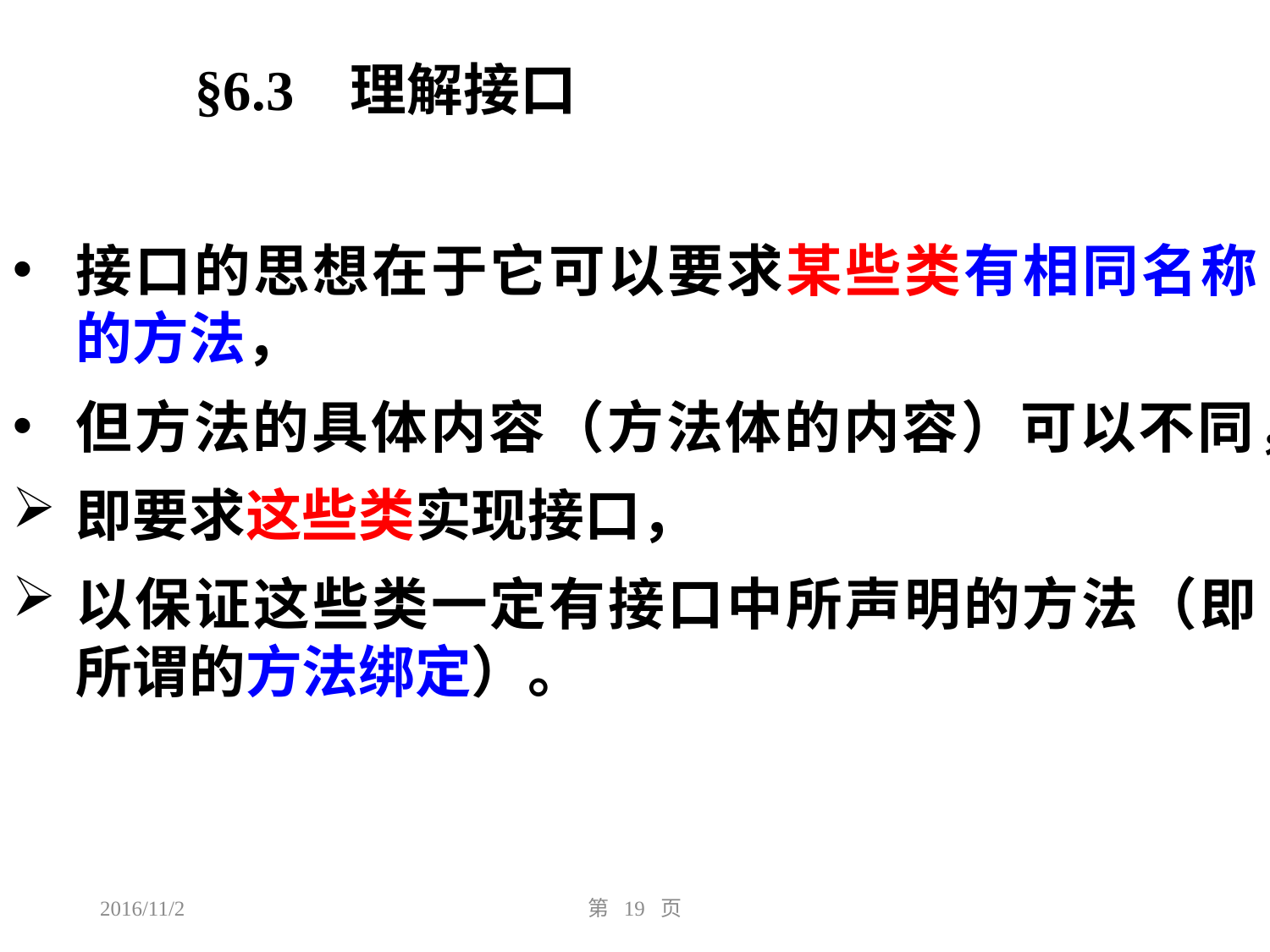

§6.3   理解接口
接口的思想在于它可以要求某些类有相同名称的方法，
但方法的具体内容（方法体的内容）可以不同，
即要求这些类实现接口，
以保证这些类一定有接口中所声明的方法（即所谓的方法绑定）。
2016/11/2
第  19  页